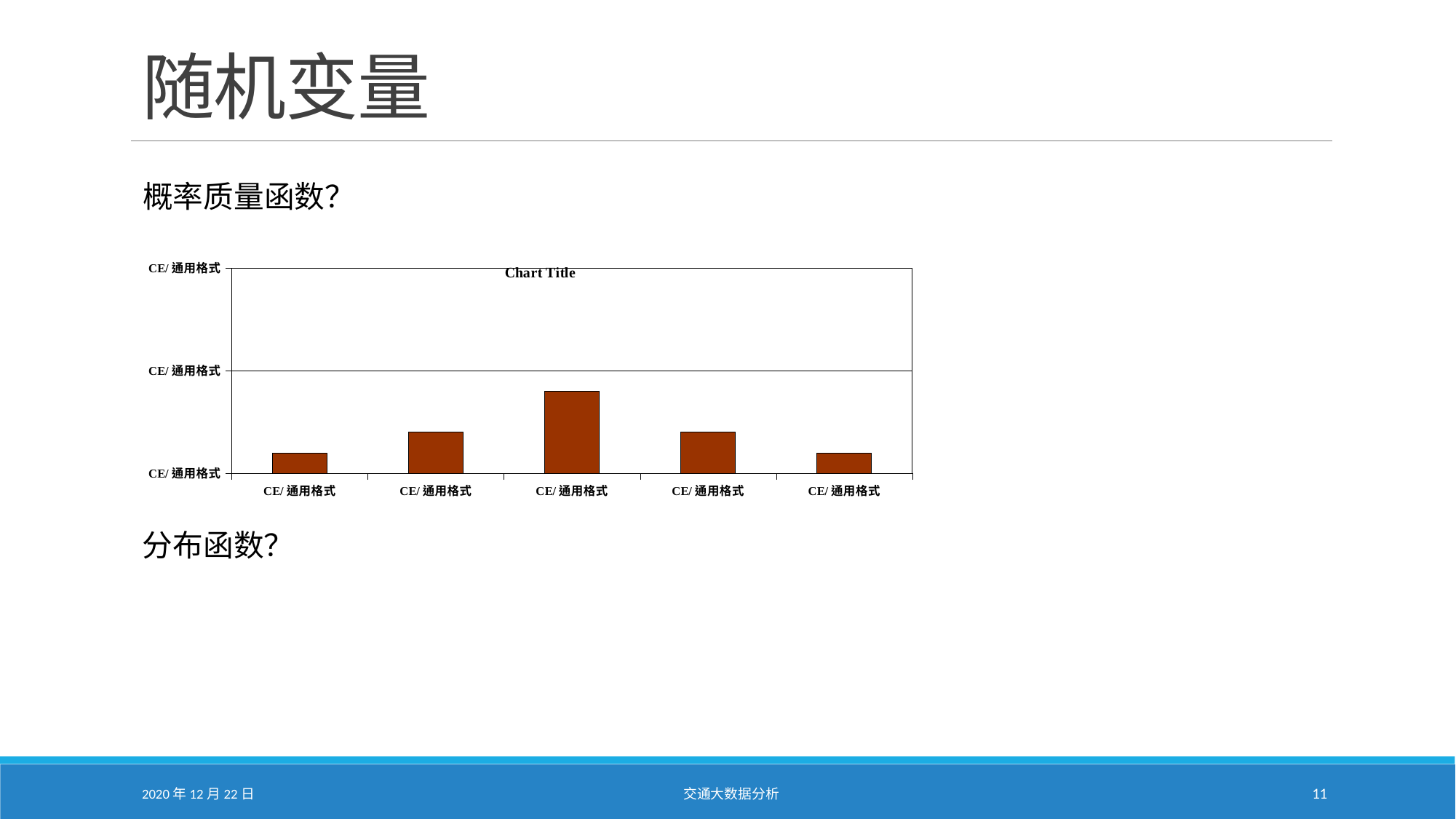

# 随机变量

概率质量函数？

### Chart:

| Category |  |
|---|---|
| 1 | 0.1 |
| 2 | 0.2 |
| 3 | 0.4 |
| 4 | 0.2 |
| 5 | 0.1 |
分布函数？
2020年12月22日
交通大数据分析
11